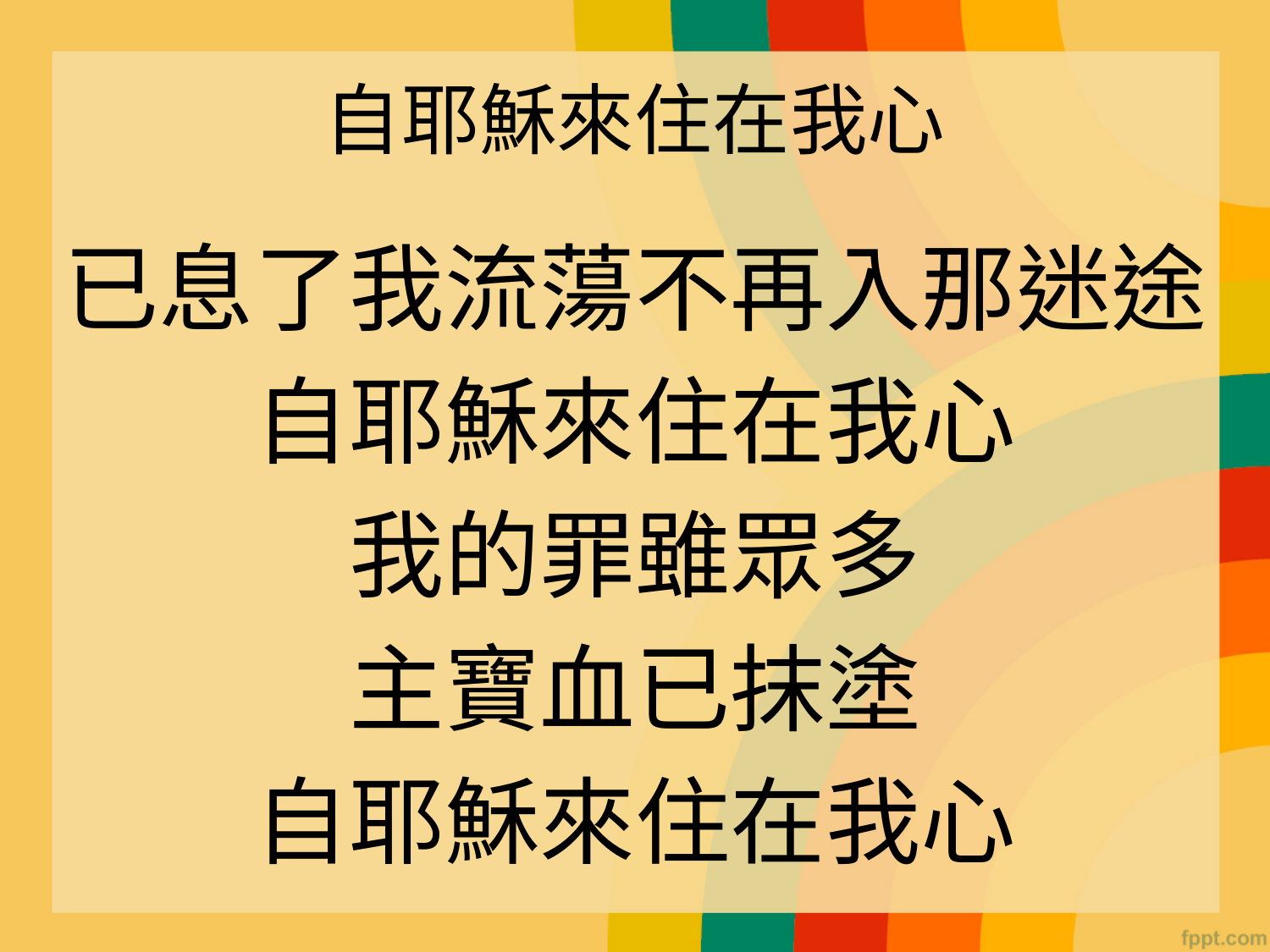

# 自耶穌來住在我心
已息了我流蕩不再入那迷途
自耶穌來住在我心
我的罪雖眾多
主寶血已抹塗
自耶穌來住在我心